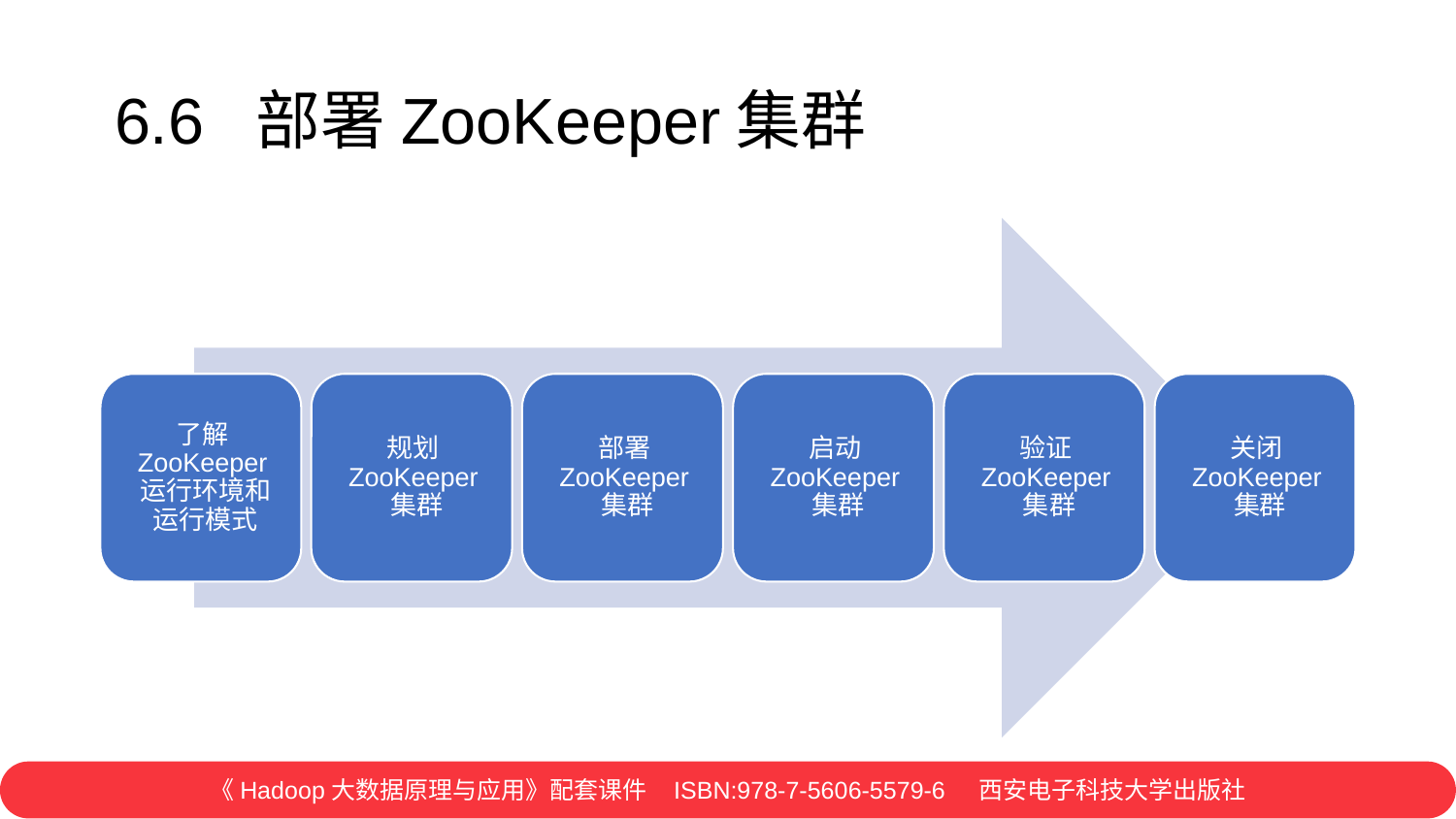

# 6.6  部署ZooKeeper集群
了解ZooKeeper运行环境和运行模式
规划ZooKeeper集群
部署ZooKeeper集群
启动ZooKeeper集群
验证ZooKeeper集群
关闭ZooKeeper集群